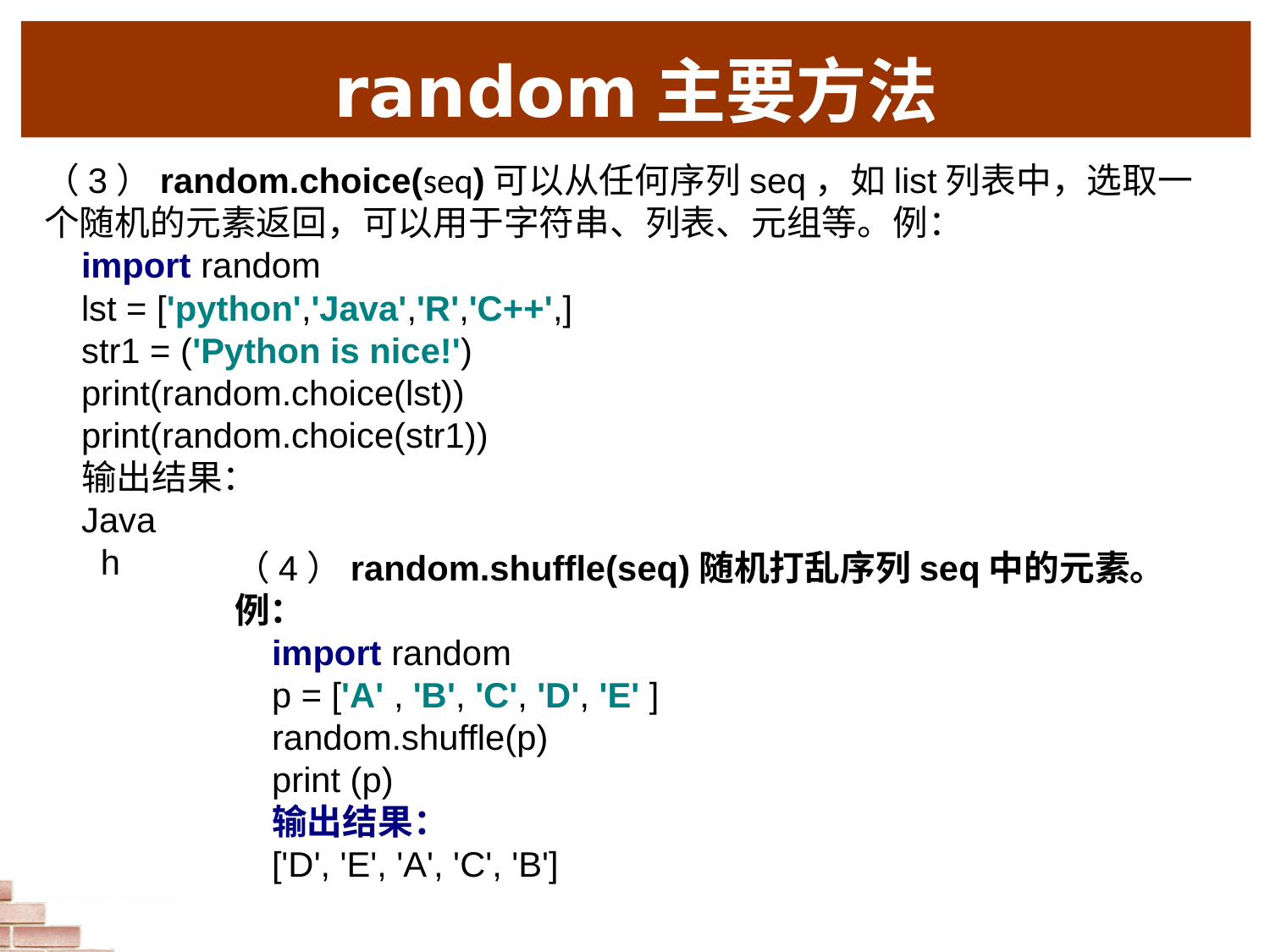

# random主要方法
（3）random.choice(seq)可以从任何序列seq，如list列表中，选取一个随机的元素返回，可以用于字符串、列表、元组等。例：
import random
lst = ['python','Java','R','C++',]
str1 = ('Python is nice!')
print(random.choice(lst))
print(random.choice(str1))
输出结果：
Java
  h
（4）random.shuffle(seq)随机打乱序列seq中的元素。例：
import random
p = ['A' , 'B', 'C', 'D', 'E' ]
random.shuffle(p)
print (p)
输出结果：
['D', 'E', 'A', 'C', 'B']